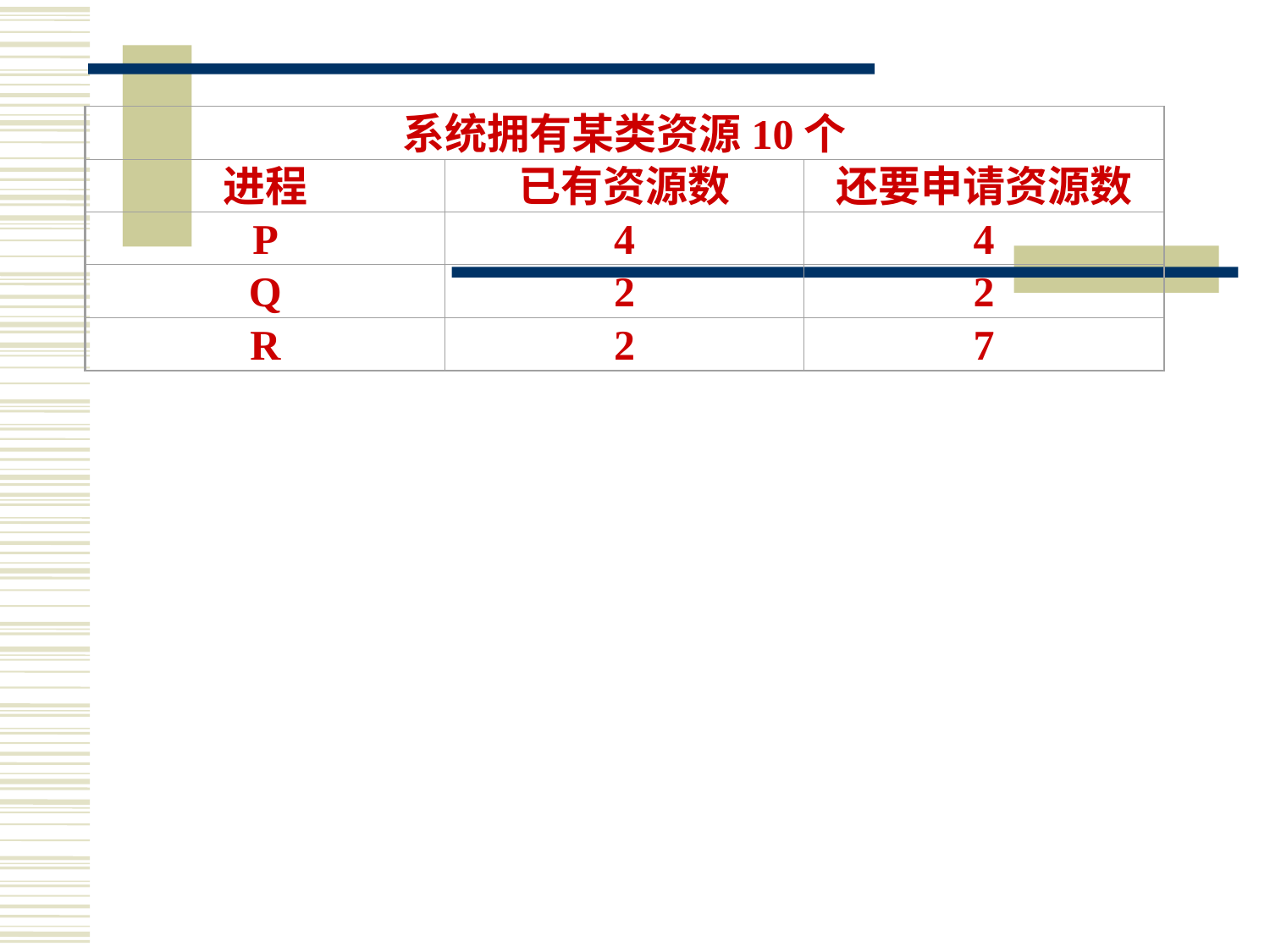

系统拥有某类资源10个

进程

已有资源数

还要申请资源数

P

4

4

Q

2

2

R

2

7